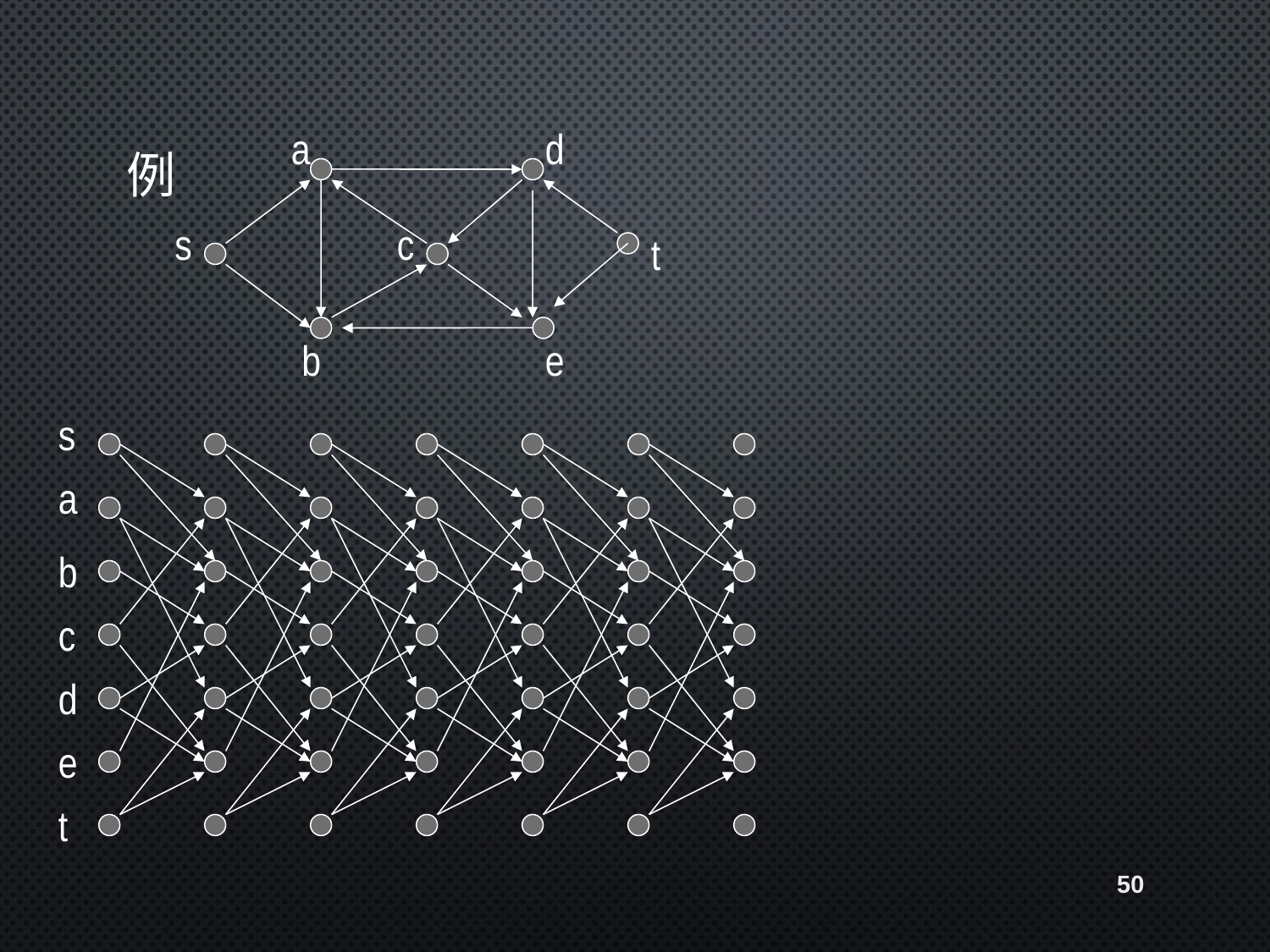

# 例
a
d

s
c
t

b

e
s

a

b

c

d

e

t

50